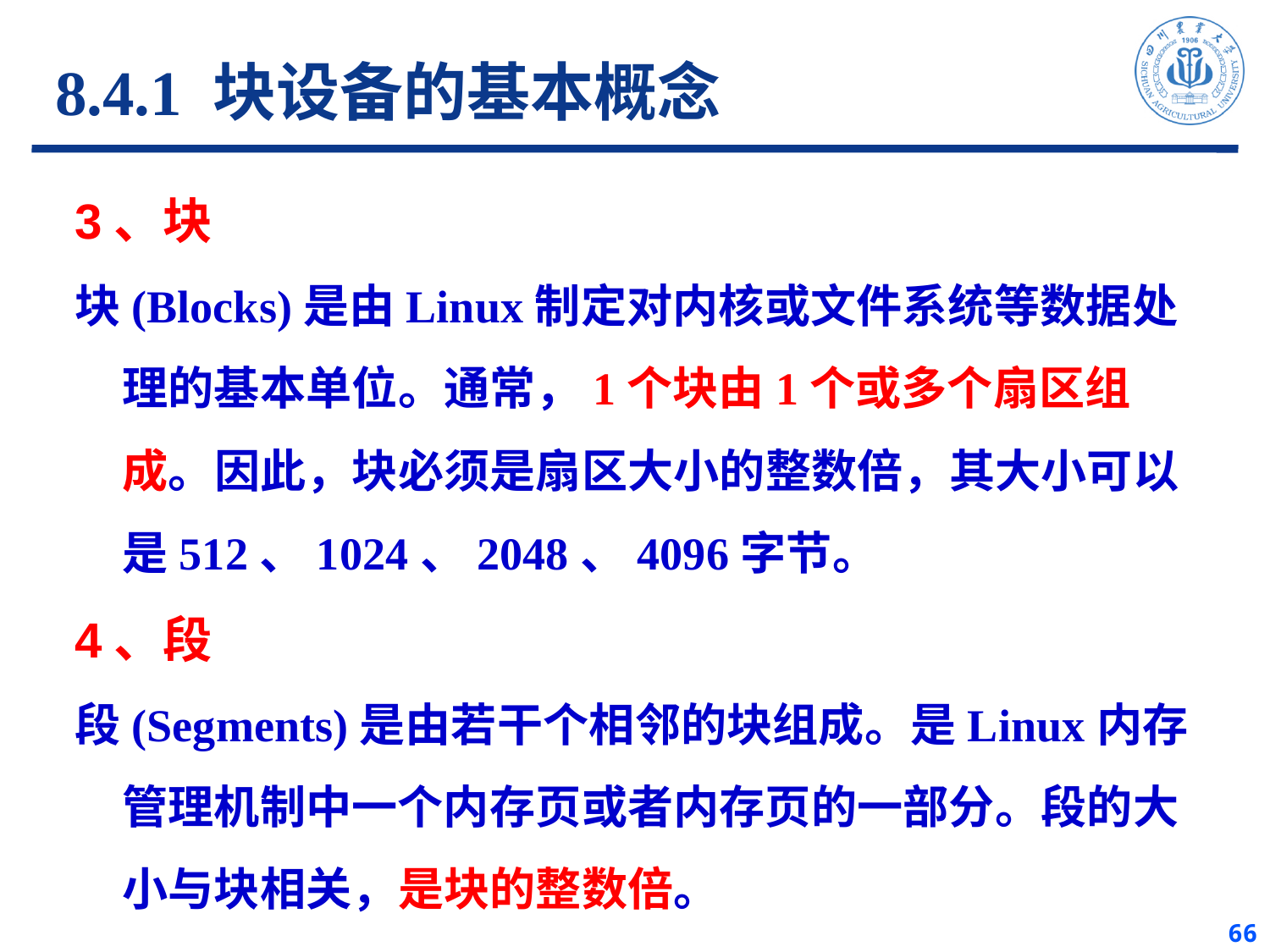

# 8.4.1 块设备的基本概念
3、块
块(Blocks)是由Linux制定对内核或文件系统等数据处理的基本单位。通常，1个块由1个或多个扇区组成。因此，块必须是扇区大小的整数倍，其大小可以是512、1024、2048、4096字节。
4、段
段(Segments)是由若干个相邻的块组成。是Linux内存管理机制中一个内存页或者内存页的一部分。段的大小与块相关，是块的整数倍。